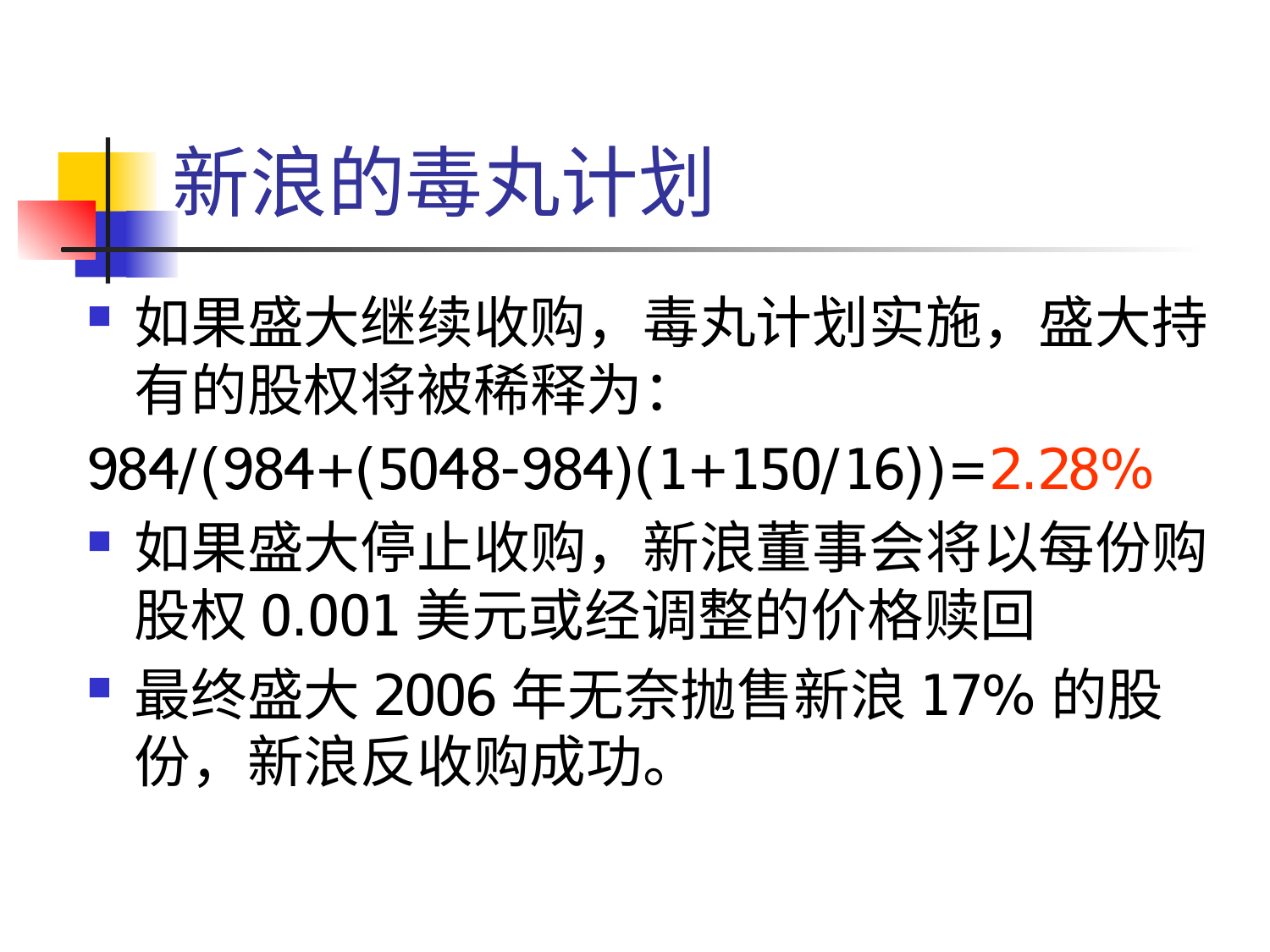

# 新浪的毒丸计划
如果盛大继续收购，毒丸计划实施，盛大持有的股权将被稀释为：
984/(984+(5048-984)(1+150/16))=2.28%
如果盛大停止收购，新浪董事会将以每份购股权0.001美元或经调整的价格赎回
最终盛大2006年无奈抛售新浪17%的股份，新浪反收购成功。